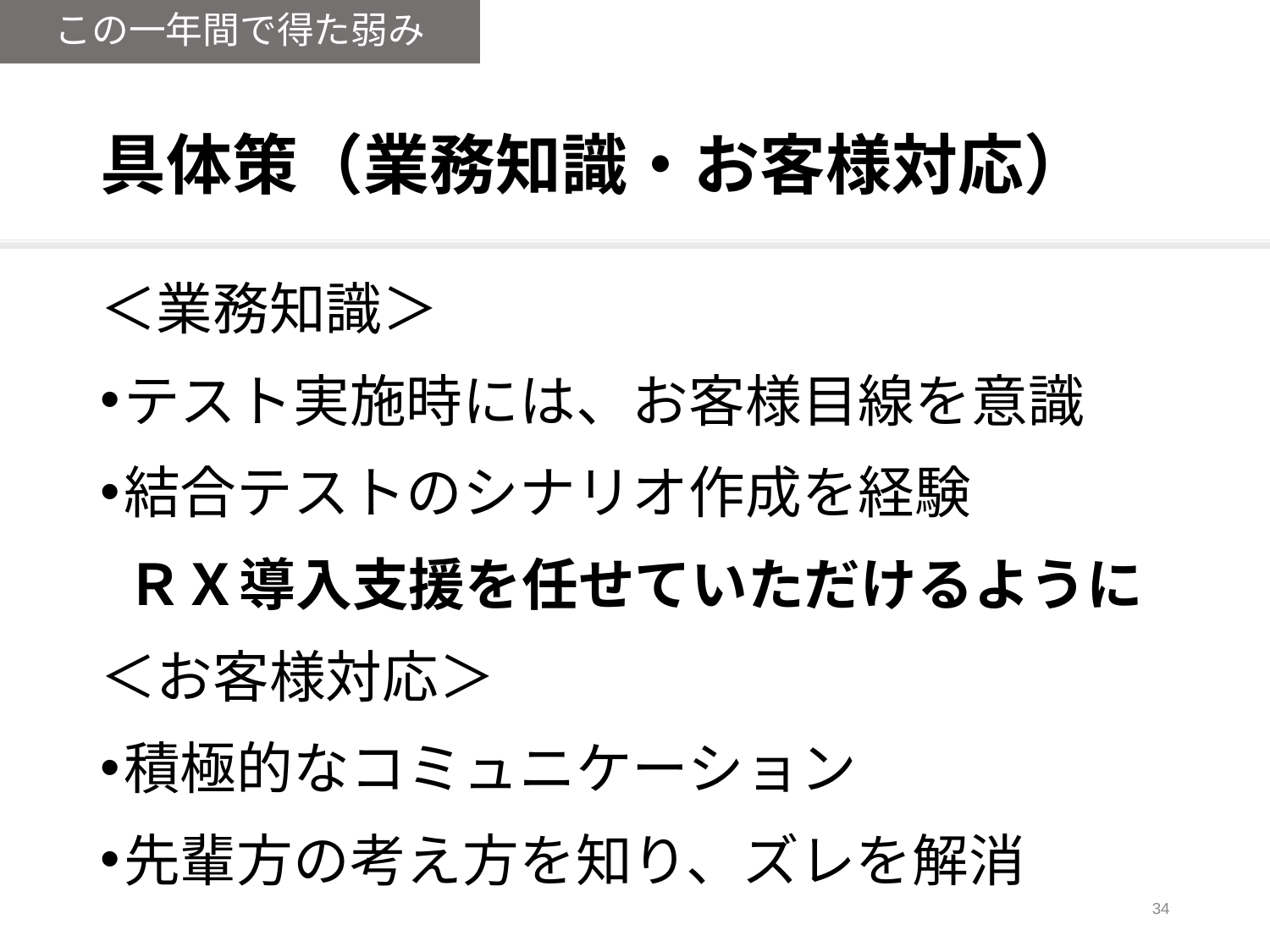

この一年間で得た弱み
# 具体策（業務知識・お客様対応）
＜業務知識＞
テスト実施時には、お客様目線を意識
結合テストのシナリオ作成を経験
ＲＸ導入支援を任せていただけるように
＜お客様対応＞
積極的なコミュニケーション
先輩方の考え方を知り、ズレを解消
34